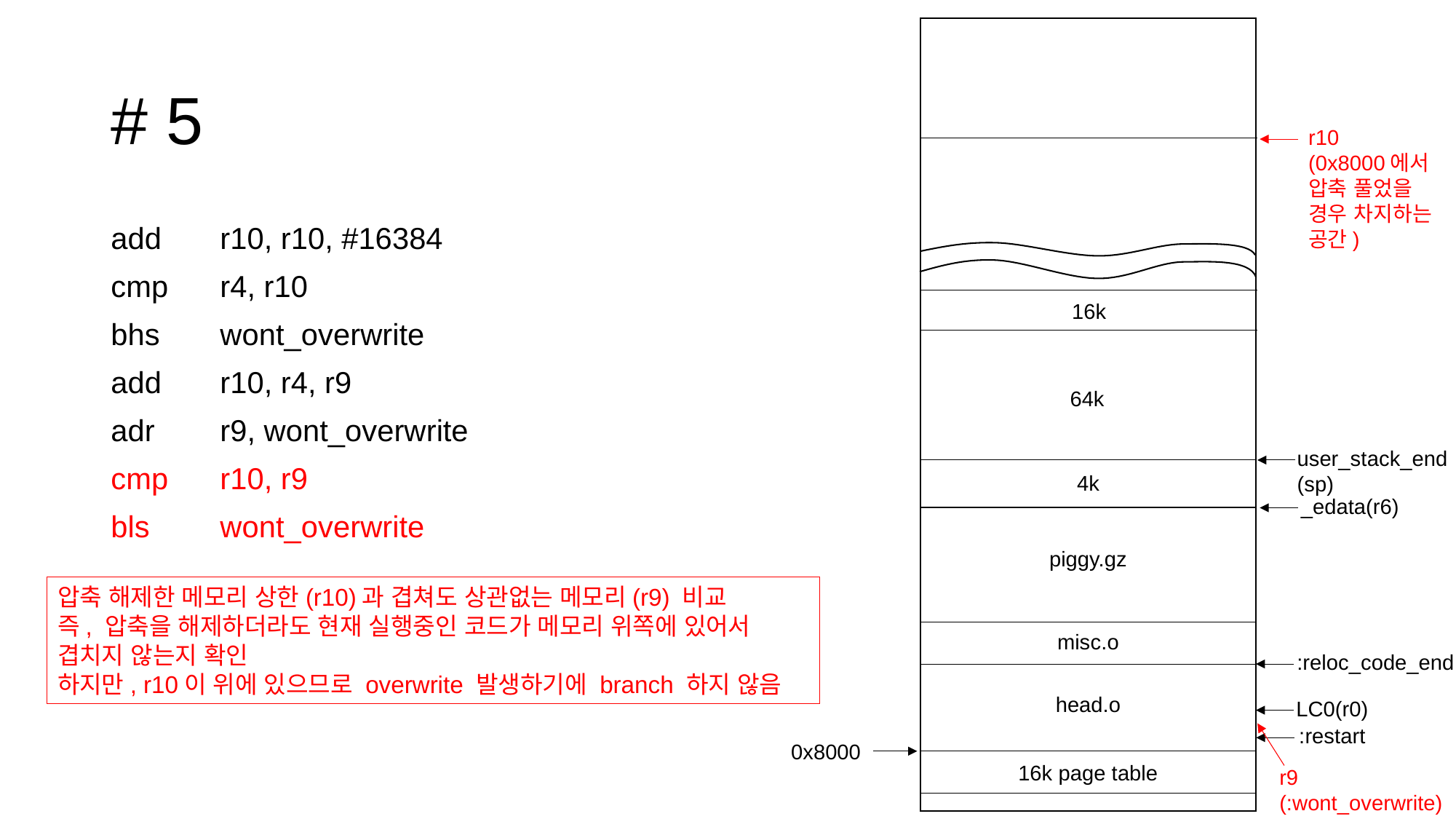

# # 5
r10
(0x8000에서
압축 풀었을
경우 차지하는
공간)
add	r10, r10, #16384
cmp	r4, r10
bhs	wont_overwrite
add	r10, r4, r9
adr	r9, wont_overwrite
cmp	r10, r9
bls	wont_overwrite

16k
64k

user_stack_end
(sp)
4k
_edata(r6)
piggy.gz
압축 해제한 메모리 상한(r10)과 겹쳐도 상관없는 메모리(r9) 비교
즉, 압축을 해제하더라도 현재 실행중인 코드가 메모리 위쪽에 있어서 겹치지 않는지 확인
하지만, r10이 위에 있으므로 overwrite 발생하기에 branch 하지 않음
misc.o
:reloc_code_end
head.o
LC0(r0)
:restart
0x8000
16k page table
r9
(:wont_overwrite)